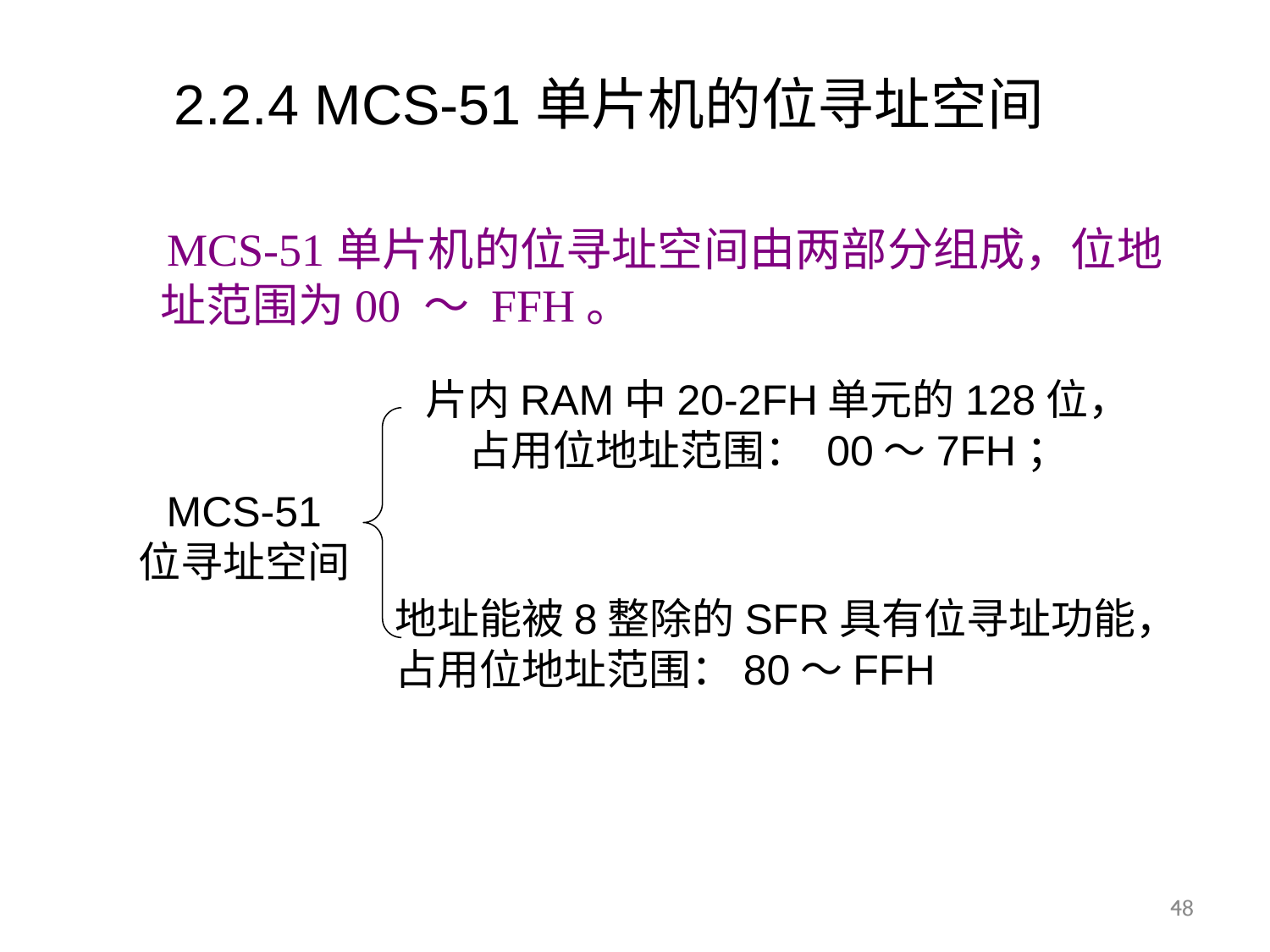

# 2.2.4 MCS-51单片机的位寻址空间

     MCS-51单片机的位寻址空间由两部分组成，位地址范围为00 ～ FFH。
片内RAM中20-2FH单元的128位，
占用位地址范围： 00～7FH；

MCS-51
位寻址空间
地址能被8整除的SFR具有位寻址功能，
占用位地址范围：80～FFH
48